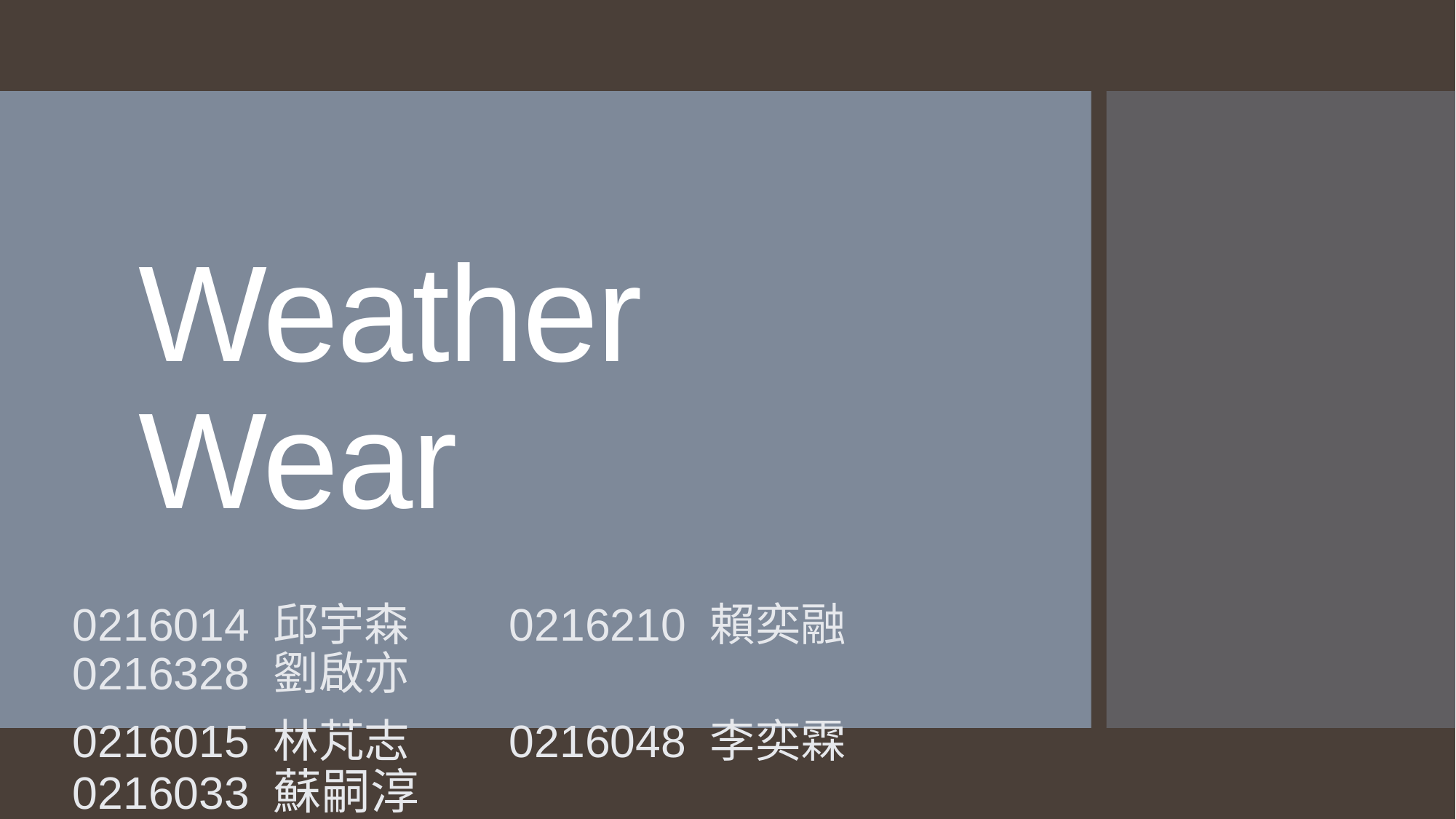

# Weather Wear
0216014 邱宇森	0216210 賴奕融	0216328 劉啟亦
0216015 林芃志	0216048 李奕霖   0216033 蘇嗣淳